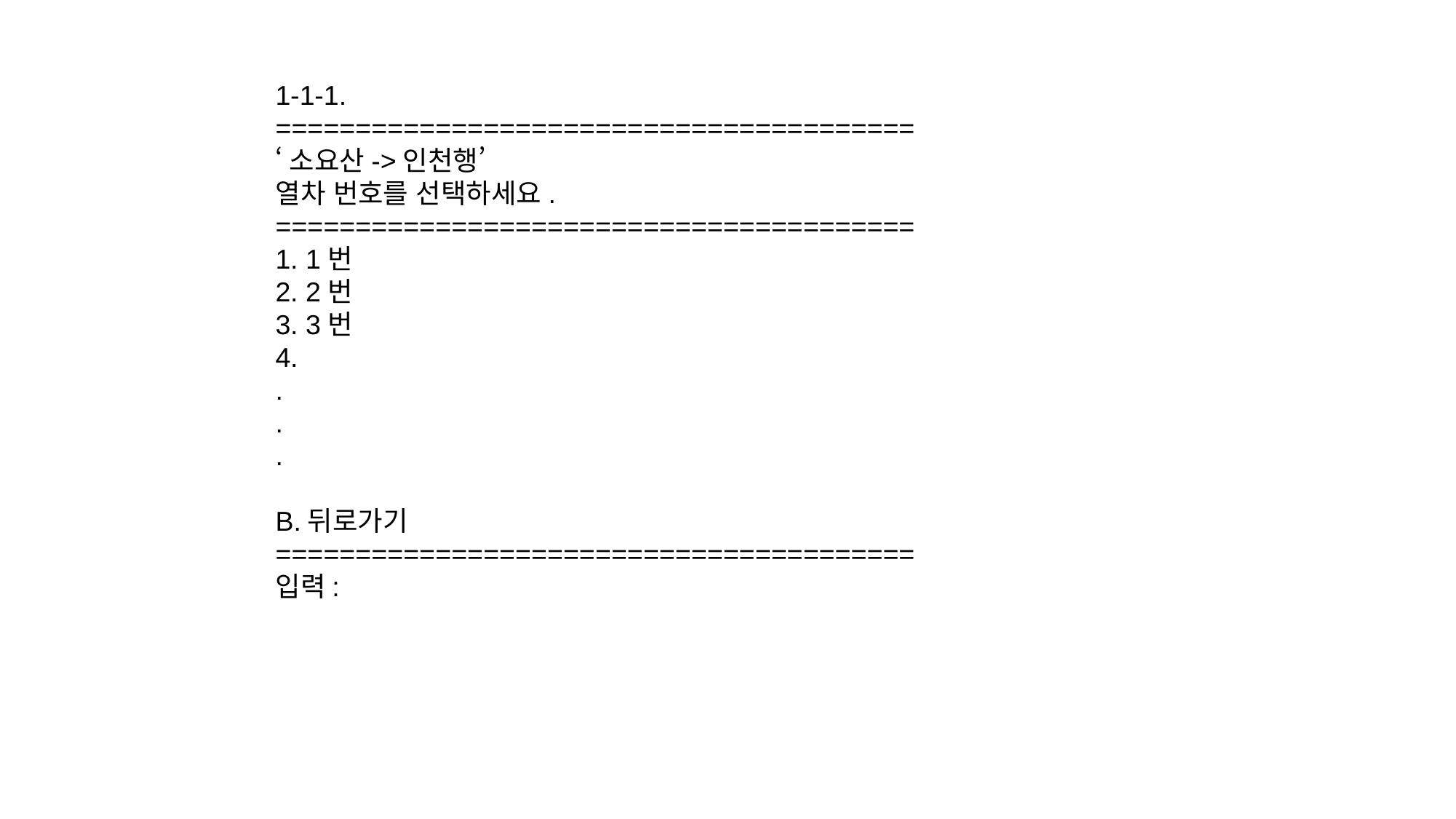

1-1-1.
========================================
‘소요산->인천행’
열차 번호를 선택하세요.
========================================
1. 1번
2. 2번
3. 3번
4.
.
.
.

B.뒤로가기
========================================
입력: